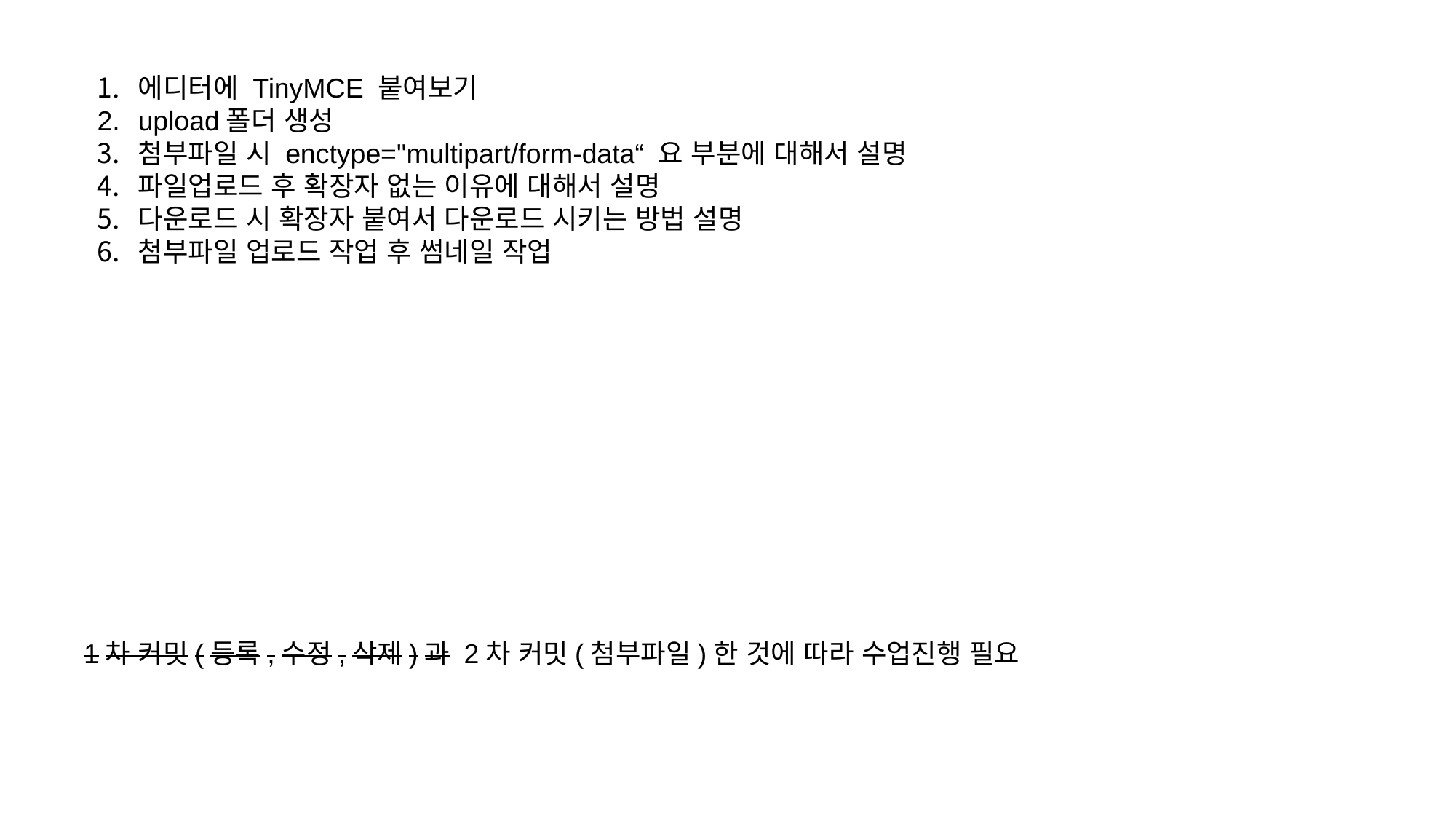

에디터에 TinyMCE 붙여보기
upload폴더 생성
첨부파일 시 enctype="multipart/form-data“ 요 부분에 대해서 설명
파일업로드 후 확장자 없는 이유에 대해서 설명
다운로드 시 확장자 붙여서 다운로드 시키는 방법 설명
첨부파일 업로드 작업 후 썸네일 작업
1차 커밋(등록,수정,삭제)과 2차 커밋(첨부파일)한 것에 따라 수업진행 필요